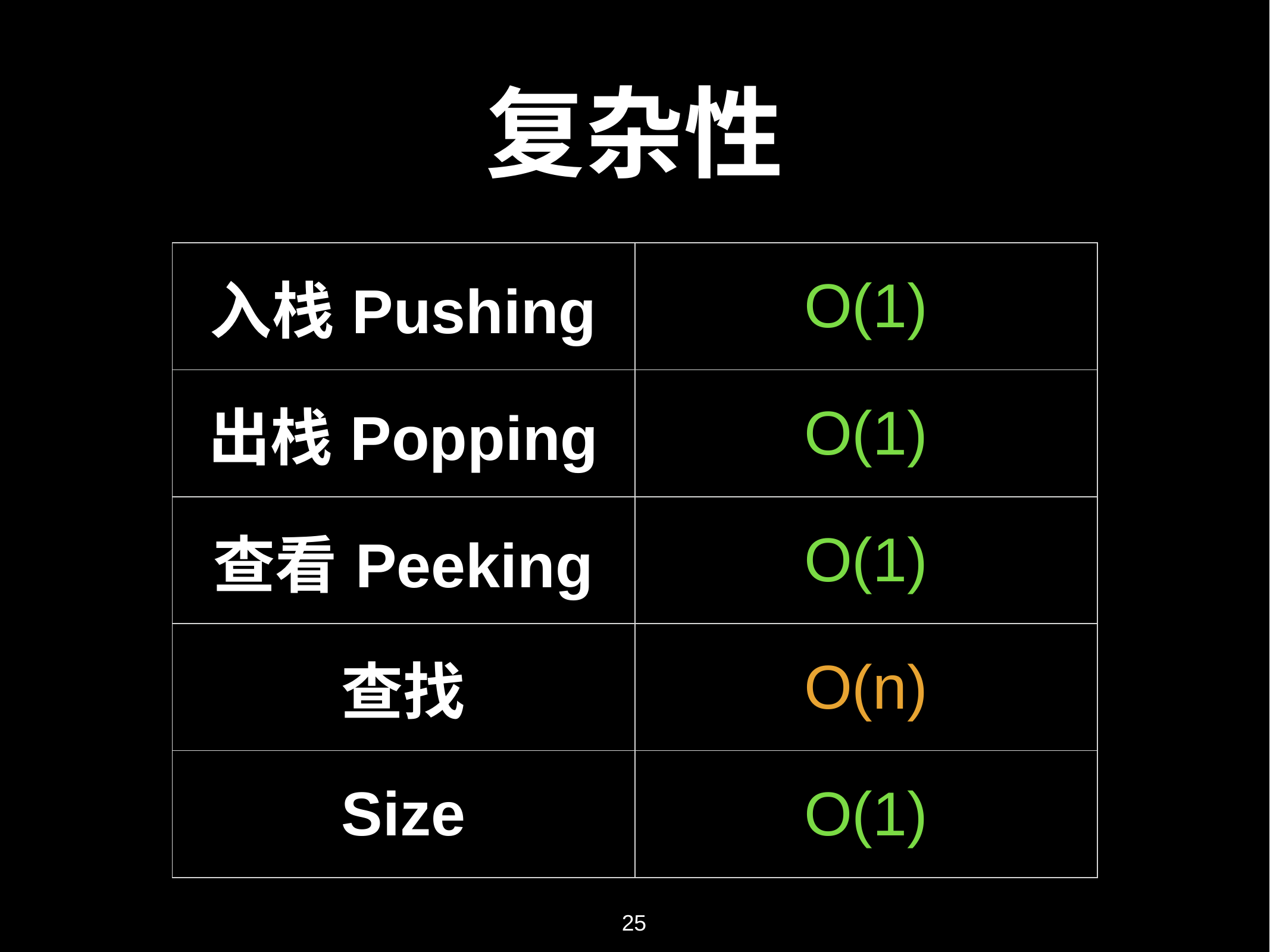

# 复杂性
| 入栈Pushing | O(1) |
| --- | --- |
| 出栈Popping | O(1) |
| 查看Peeking | O(1) |
| 查找 | O(n) |
| Size | O(1) |
25